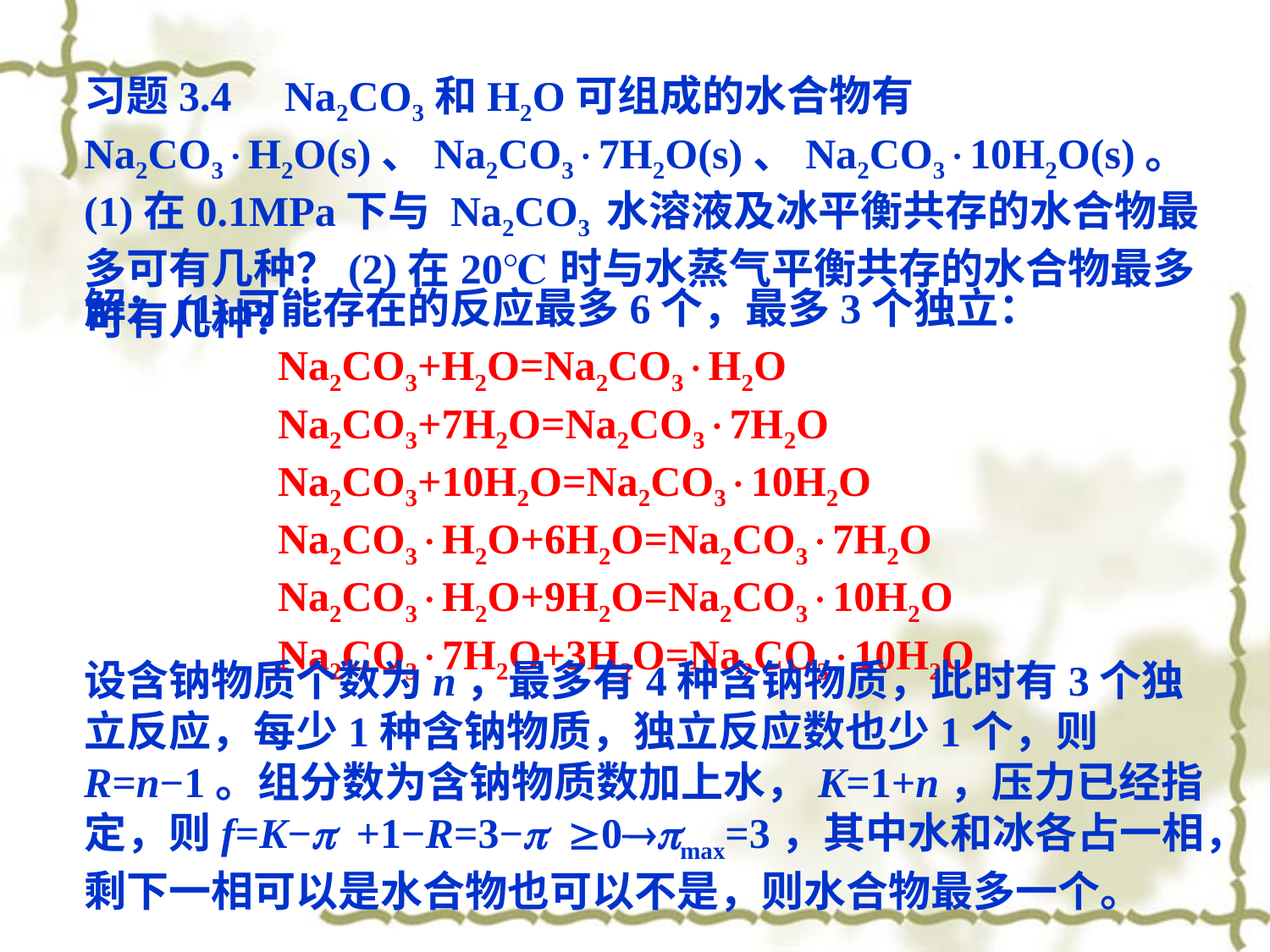

习题3.4     Na2CO3和H2O可组成的水合物有Na2CO3⋅H2O(s)、Na2CO3⋅7H2O(s)、Na2CO3⋅10H2O(s)。 (1)在0.1MPa下与 Na2CO3 水溶液及冰平衡共存的水合物最多可有几种？(2)在20℃时与水蒸气平衡共存的水合物最多可有几种？
解：(1)可能存在的反应最多6个，最多3个独立：
Na2CO3+H2O=Na2CO3⋅H2O
Na2CO3+7H2O=Na2CO3⋅7H2O
Na2CO3+10H2O=Na2CO3⋅10H2O
Na2CO3⋅H2O+6H2O=Na2CO3⋅7H2O
Na2CO3⋅H2O+9H2O=Na2CO3⋅10H2O
Na2CO3⋅7H2O+3H2O=Na2CO3⋅10H2O
设含钠物质个数为n，最多有4种含钠物质，此时有3个独立反应，每少1种含钠物质，独立反应数也少1个，则R=n−1。组分数为含钠物质数加上水，K=1+n，压力已经指定，则f=K−π +1−R=3−π ≥0→πmax=3，其中水和冰各占一相，剩下一相可以是水合物也可以不是，则水合物最多一个。